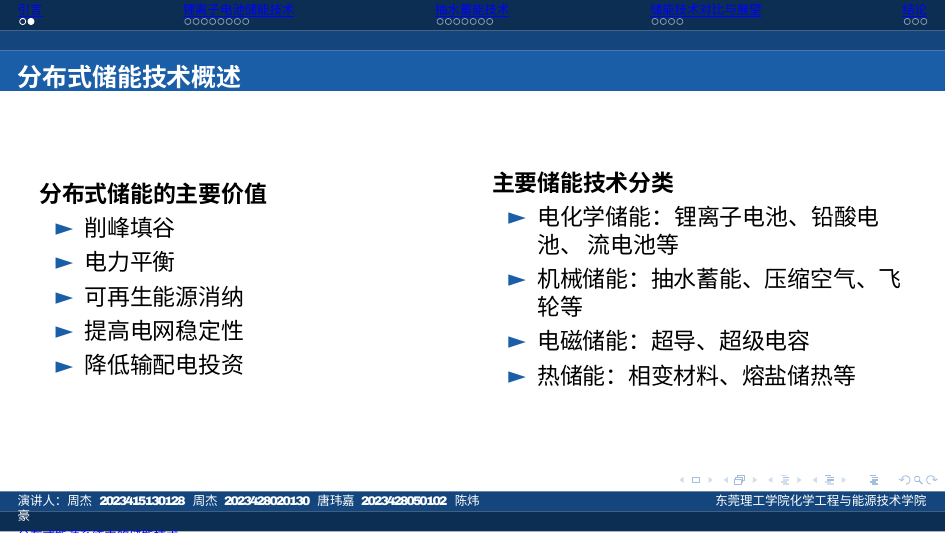

引言
锂离子电池储能技术
抽水蓄能技术
储能技术对比与展望
结论

分布式储能技术概述
主要储能技术分类
电化学储能：锂离子电池、铅酸电池、 流电池等
机械储能：抽水蓄能、压缩空气、飞 轮等
电磁储能：超导、超级电容
热储能：相变材料、熔盐储热等
分布式储能的主要价值
削峰填谷
电力平衡
可再生能源消纳
提高电网稳定性
降低输配电投资
演讲人：周杰 2023415130128 周杰 2023428020130 唐玮嘉 2023428050102 陈炜豪
分布式能源系统中的储能技术
东莞理工学院化学工程与能源技术学院